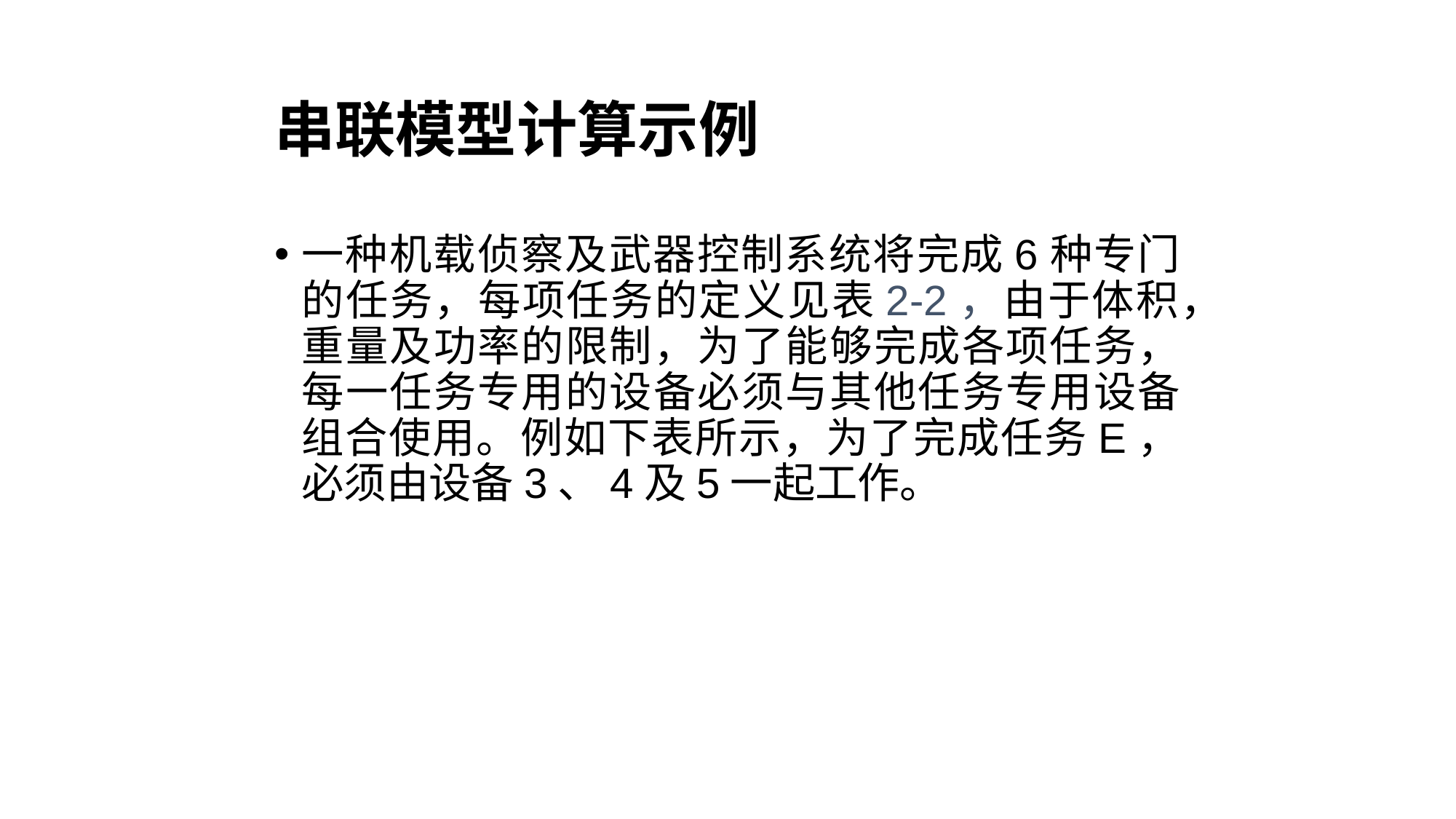

# 串联模型计算示例
一种机载侦察及武器控制系统将完成6种专门的任务，每项任务的定义见表2-2，由于体积，重量及功率的限制，为了能够完成各项任务，每一任务专用的设备必须与其他任务专用设备组合使用。例如下表所示，为了完成任务E，必须由设备3、4及5一起工作。